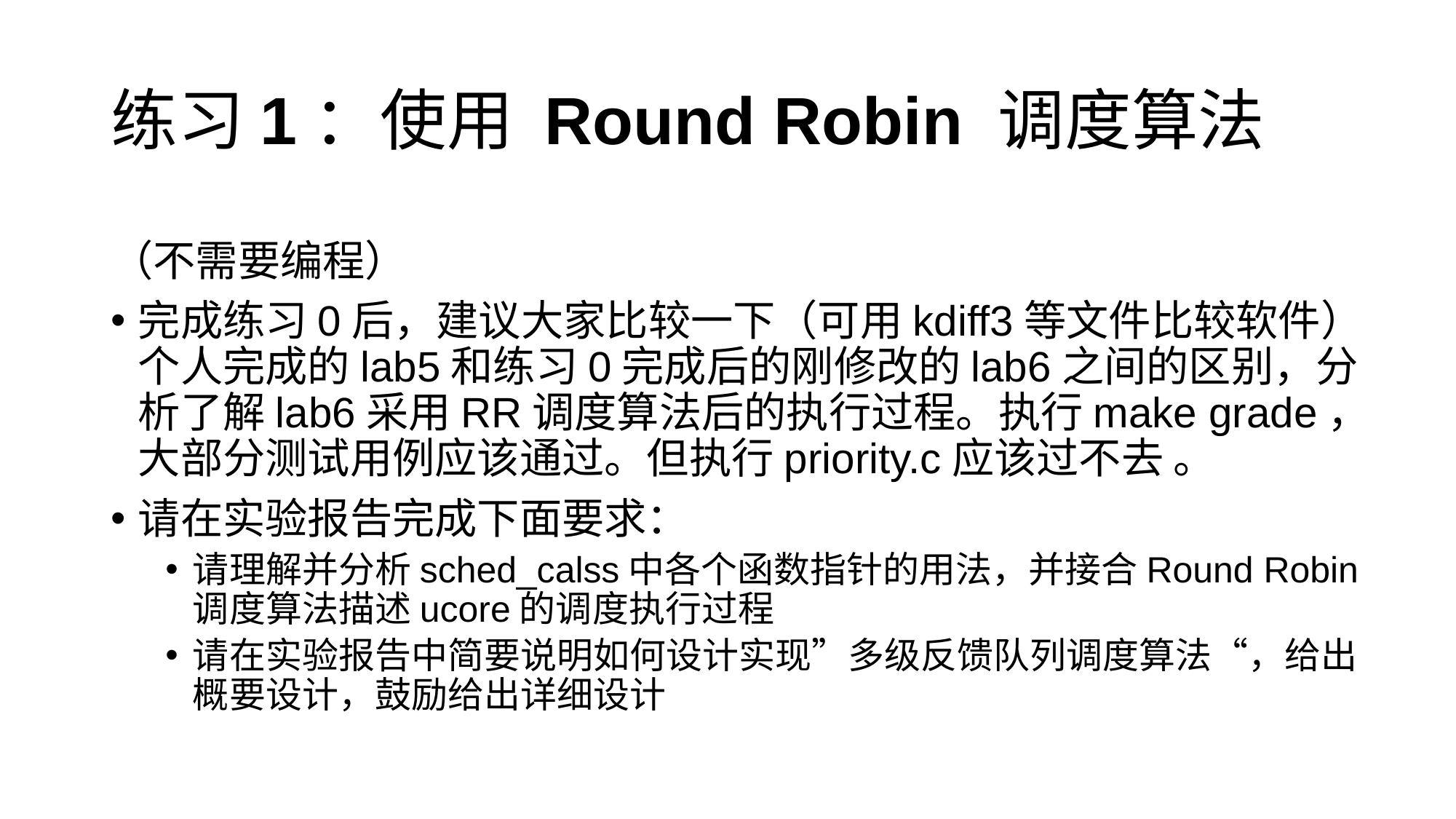

# 练习1：使用 Round Robin 调度算法
（不需要编程）
完成练习0后，建议大家比较一下（可用kdiff3等文件比较软件）个人完成的lab5和练习0完成后的刚修改的lab6之间的区别，分析了解lab6采用RR调度算法后的执行过程。执行make grade，大部分测试用例应该通过。但执行priority.c应该过不去 。
请在实验报告完成下面要求：
请理解并分析sched_calss中各个函数指针的用法，并接合Round Robin 调度算法描述ucore的调度执行过程
请在实验报告中简要说明如何设计实现”多级反馈队列调度算法“，给出概要设计，鼓励给出详细设计